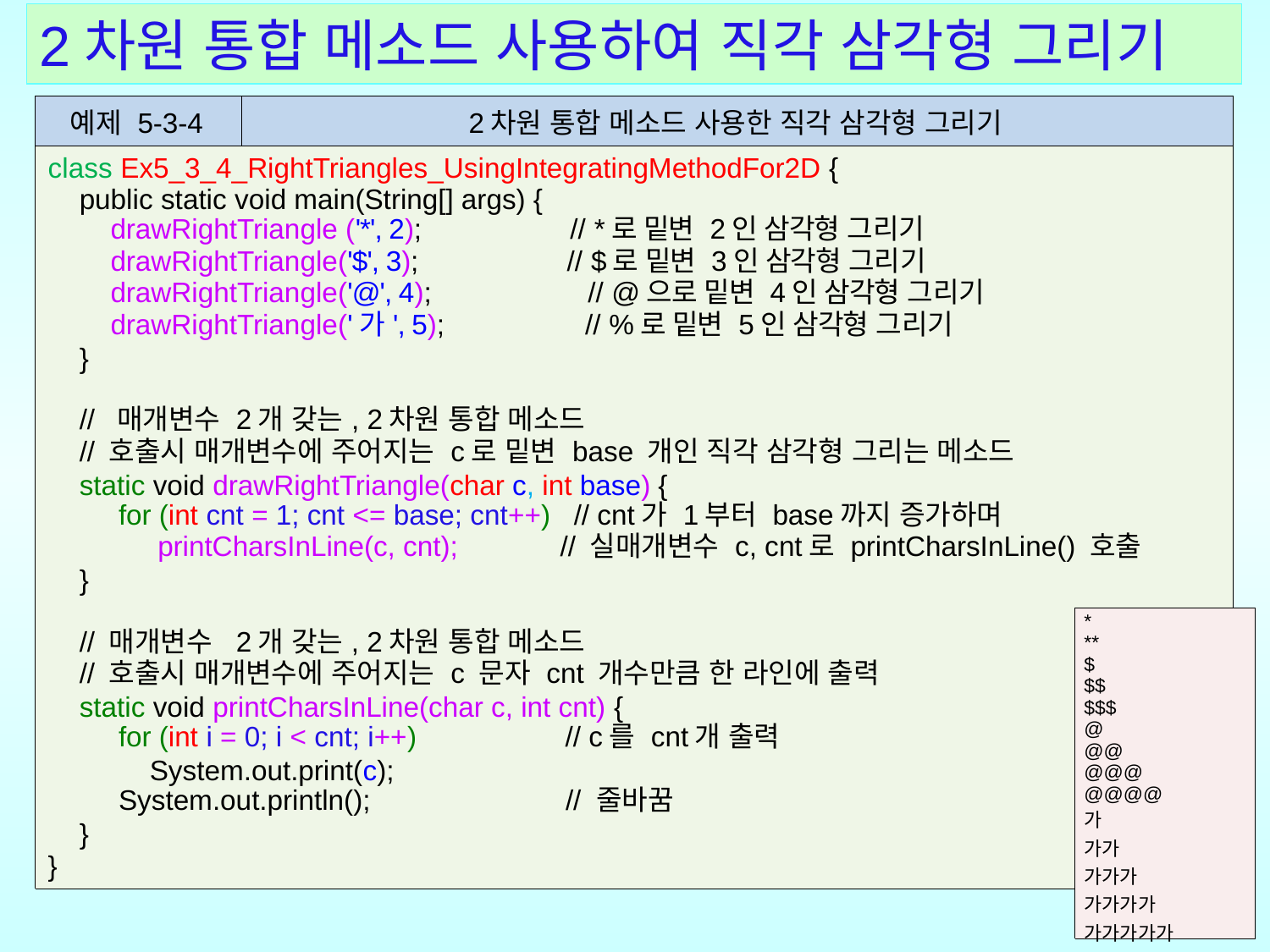

2차원 통합 메소드 사용하여 직각 삼각형 그리기
| 예제 5-3-4 | 2차원 통합 메소드 사용한 직각 삼각형 그리기 |
| --- | --- |
| class Ex5\_3\_4\_RightTriangles\_UsingIntegratingMethodFor2D { public static void main(String[] args) { drawRightTriangle ('\*', 2); // \*로 밑변 2인 삼각형 그리기 drawRightTriangle('$', 3); // $로 밑변 3인 삼각형 그리기 drawRightTriangle('@', 4); // @으로 밑변 4인 삼각형 그리기 drawRightTriangle('가', 5); // %로 밑변 5인 삼각형 그리기 } // 매개변수 2개 갖는, 2차원 통합 메소드 // 호출시 매개변수에 주어지는 c로 밑변 base 개인 직각 삼각형 그리는 메소드 static void drawRightTriangle(char c, int base) { for (int cnt = 1; cnt <= base; cnt++) // cnt가 1부터 base까지 증가하며 printCharsInLine(c, cnt); // 실매개변수 c, cnt로 printCharsInLine() 호출 } // 매개변수 2개 갖는, 2차원 통합 메소드 // 호출시 매개변수에 주어지는 c 문자 cnt 개수만큼 한 라인에 출력 static void printCharsInLine(char c, int cnt) { for (int i = 0; i < cnt; i++) // c를 cnt개 출력 System.out.print(c); System.out.println(); // 줄바꿈 } } |  |
| \* \*\* $ $$ $$$ @ @@ @@@ @@@@ 가 가가 가가가 가가가가 가가가가가 |
| --- |